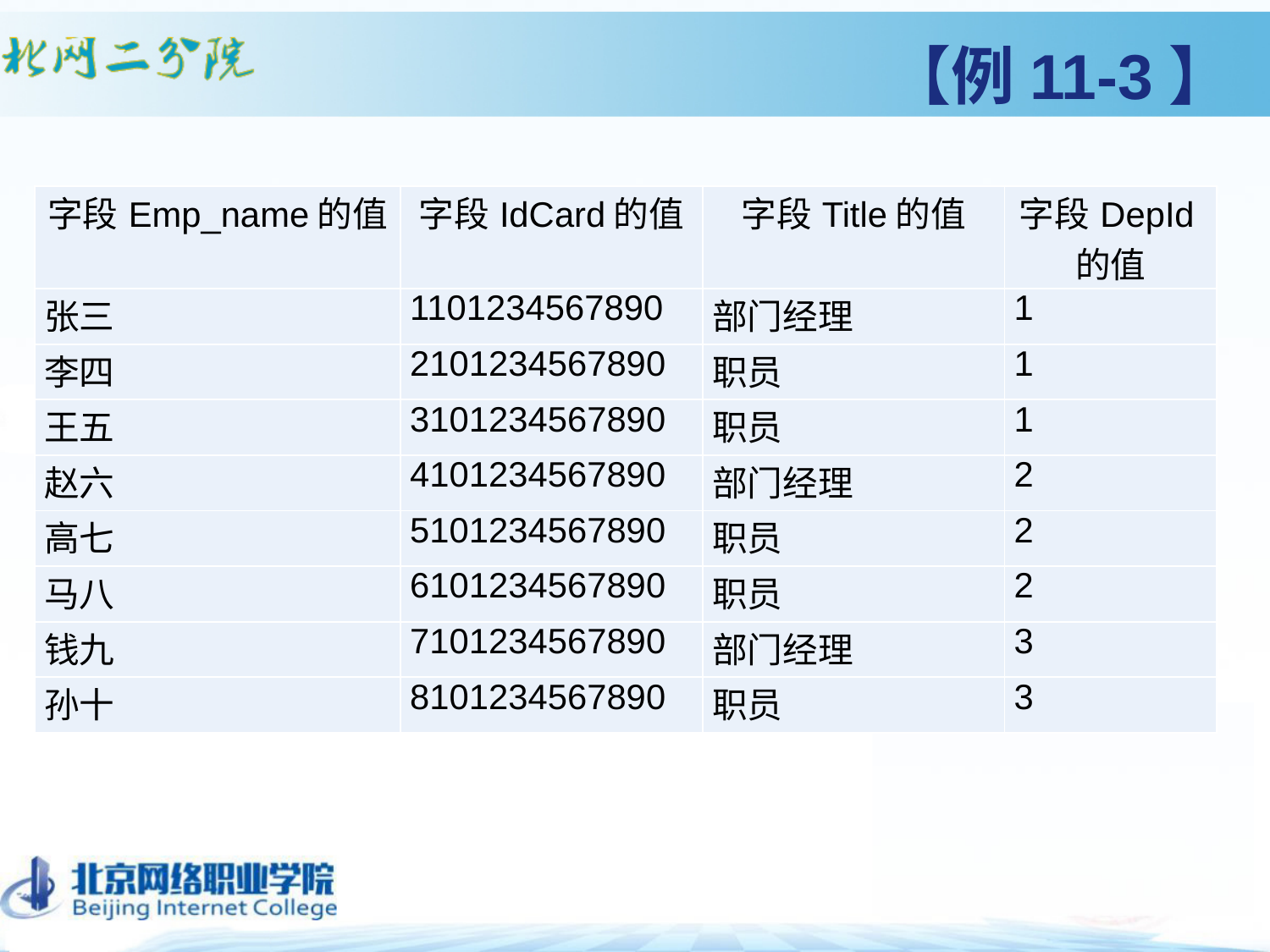

# 【例11-3】
| 字段Emp\_name的值 | 字段IdCard的值 | 字段Title的值 | 字段DepId的值 |
| --- | --- | --- | --- |
| 张三 | 1101234567890 | 部门经理 | 1 |
| 李四 | 2101234567890 | 职员 | 1 |
| 王五 | 3101234567890 | 职员 | 1 |
| 赵六 | 4101234567890 | 部门经理 | 2 |
| 高七 | 5101234567890 | 职员 | 2 |
| 马八 | 6101234567890 | 职员 | 2 |
| 钱九 | 7101234567890 | 部门经理 | 3 |
| 孙十 | 8101234567890 | 职员 | 3 |